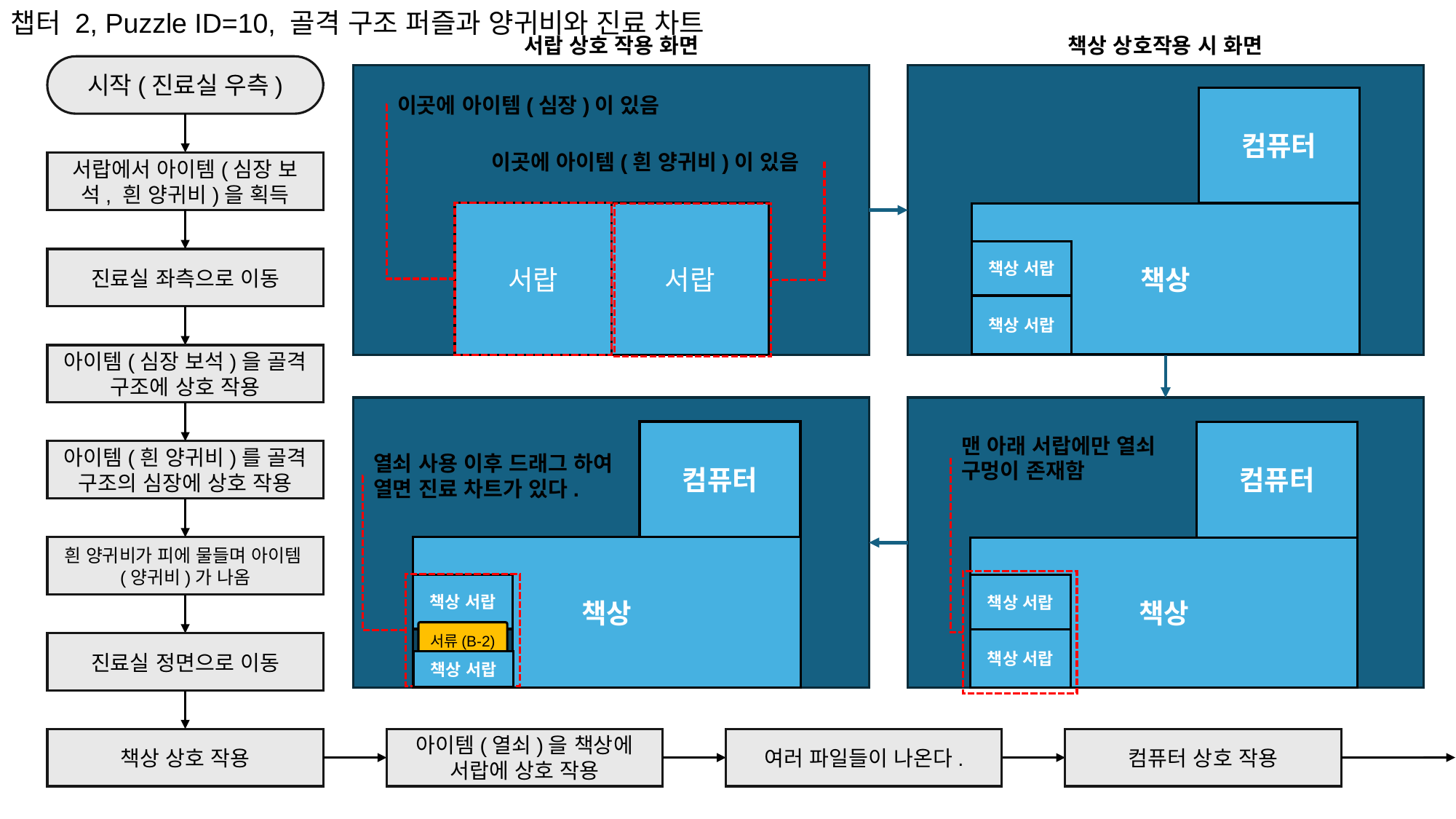

챕터 2, Puzzle ID=10, 골격 구조 퍼즐과 양귀비와 진료 차트
서랍 상호 작용 화면
책상 상호작용 시 화면
시작(진료실 우측)

이곳에 아이템(심장)이 있음
컴퓨터
이곳에 아이템(흰 양귀비)이 있음
서랍에서 아이템(심장 보석, 흰 양귀비)을 획득
서랍

서랍
책상

책상 서랍
진료실 좌측으로 이동
책상 서랍
아이템(심장 보석)을 골격 구조에 상호 작용

컴퓨터
컴퓨터
맨 아래 서랍에만 열쇠 구멍이 존재함
아이템(흰 양귀비)를 골격 구조의 심장에 상호 작용
열쇠 사용 이후 드래그 하여 열면 진료 차트가 있다.
흰 양귀비가 피에 물들며 아이템(양귀비)가 나옴
책상
책상

책상 서랍
책상 서랍
서류(B-2)
책상 서랍

진료실 정면으로 이동
책상 서랍
책상 상호 작용
아이템(열쇠)을 책상에
서랍에 상호 작용
여러 파일들이 나온다.
컴퓨터 상호 작용